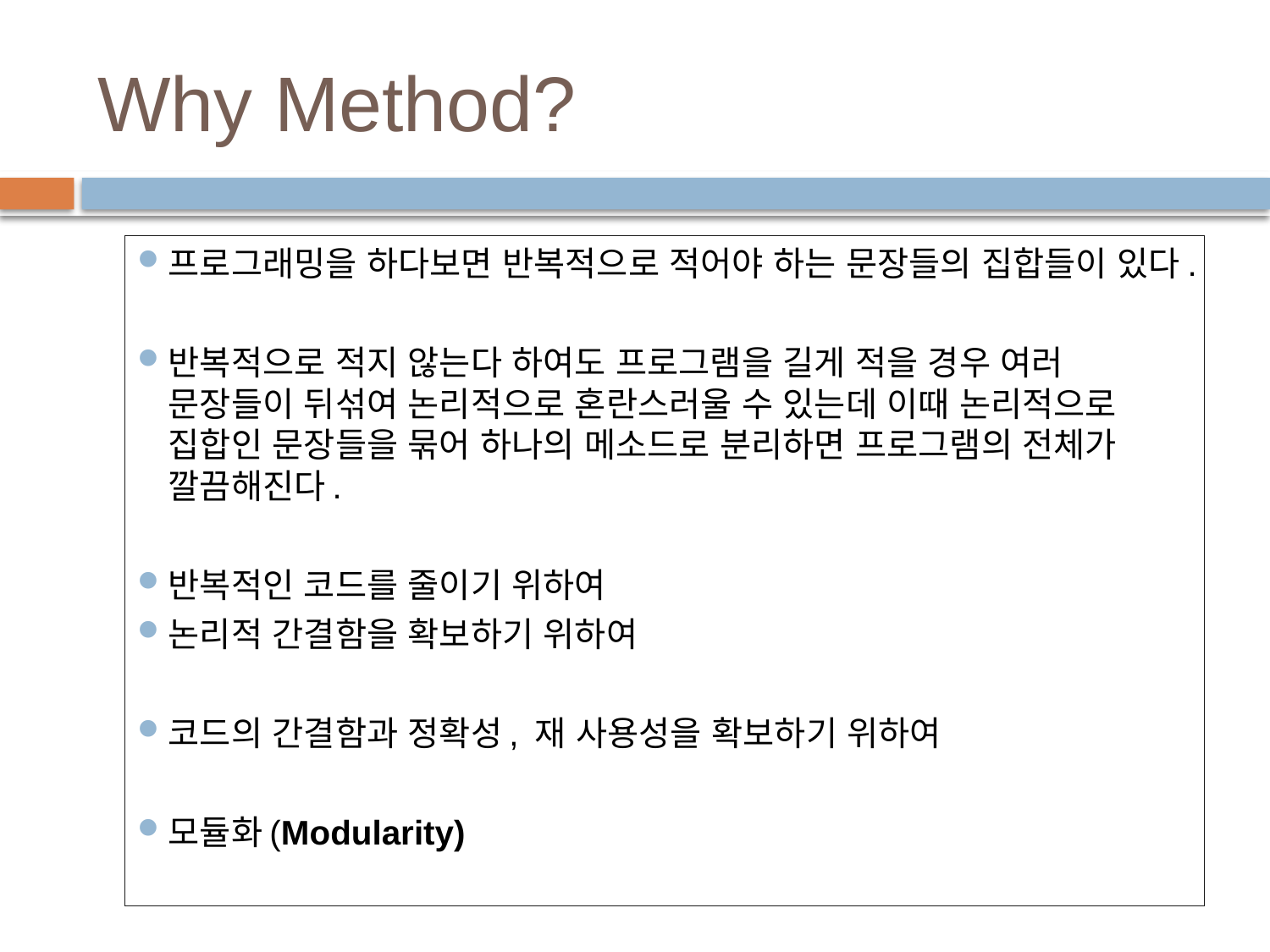

# Why Method?
프로그래밍을 하다보면 반복적으로 적어야 하는 문장들의 집합들이 있다.

반복적으로 적지 않는다 하여도 프로그램을 길게 적을 경우 여러 문장들이 뒤섞여 논리적으로 혼란스러울 수 있는데 이때 논리적으로 집합인 문장들을 묶어 하나의 메소드로 분리하면 프로그램의 전체가 깔끔해진다.

반복적인 코드를 줄이기 위하여
논리적 간결함을 확보하기 위하여

코드의 간결함과 정확성, 재 사용성을 확보하기 위하여

모듈화(Modularity)